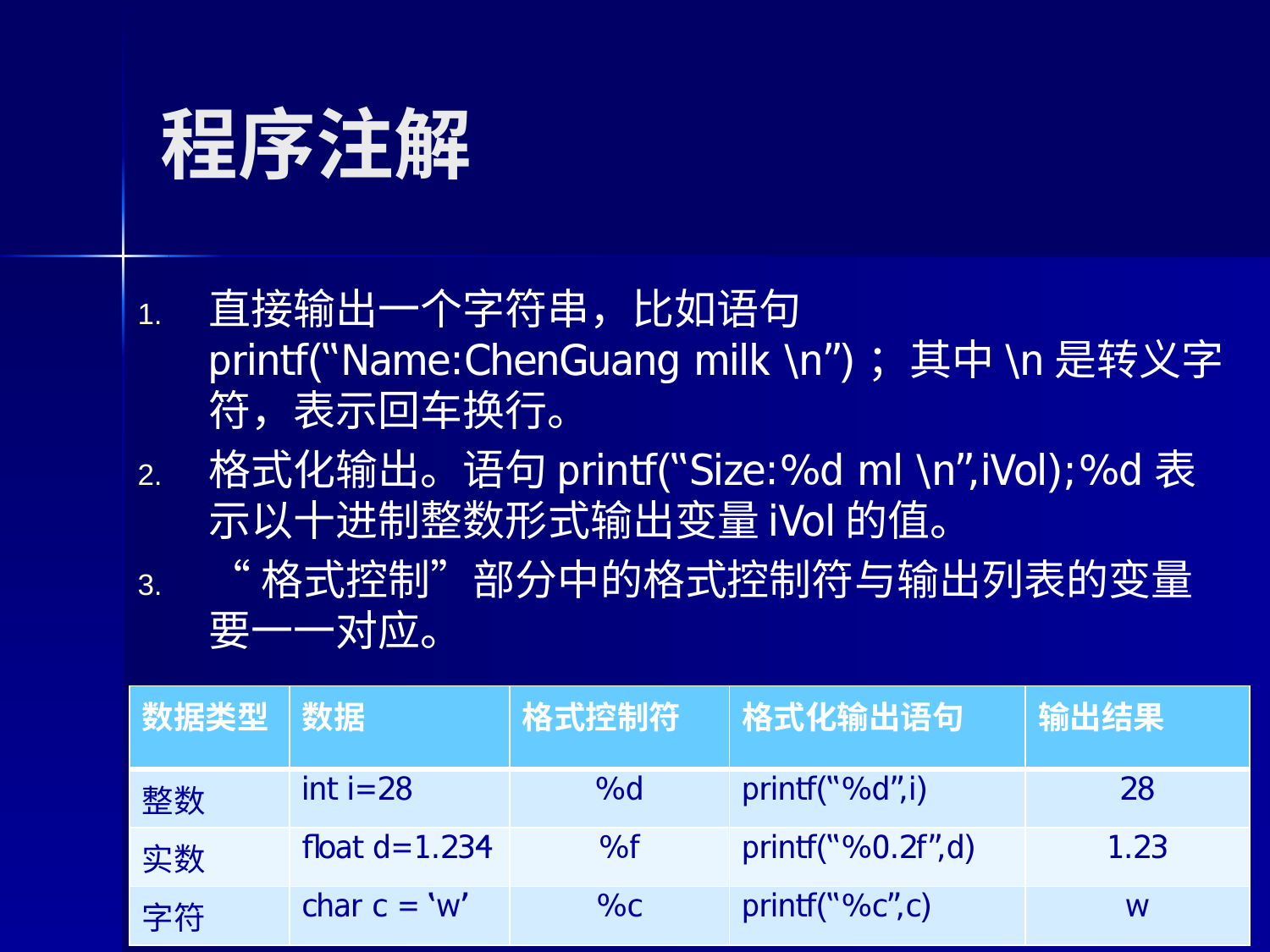

# 程序注解
直接输出一个字符串，比如语句printf(“Name:ChenGuang milk \n”)；其中\n是转义字符，表示回车换行。
格式化输出。语句printf(“Size:%d ml \n”,iVol);%d表示以十进制整数形式输出变量iVol的值。
“格式控制”部分中的格式控制符与输出列表的变量要一一对应。

| 数据类型 | 数据 | 格式控制符 | 格式化输出语句 | 输出结果 |
| --- | --- | --- | --- | --- |
| 整数 | int i=28 | %d | printf(“%d”,i) | 28 |
| 实数 | float d=1.234 | %f | printf(“%0.2f”,d) | 1.23 |
| 字符 | char c = ‘w’ | %c | printf(“%c”,c) | w |